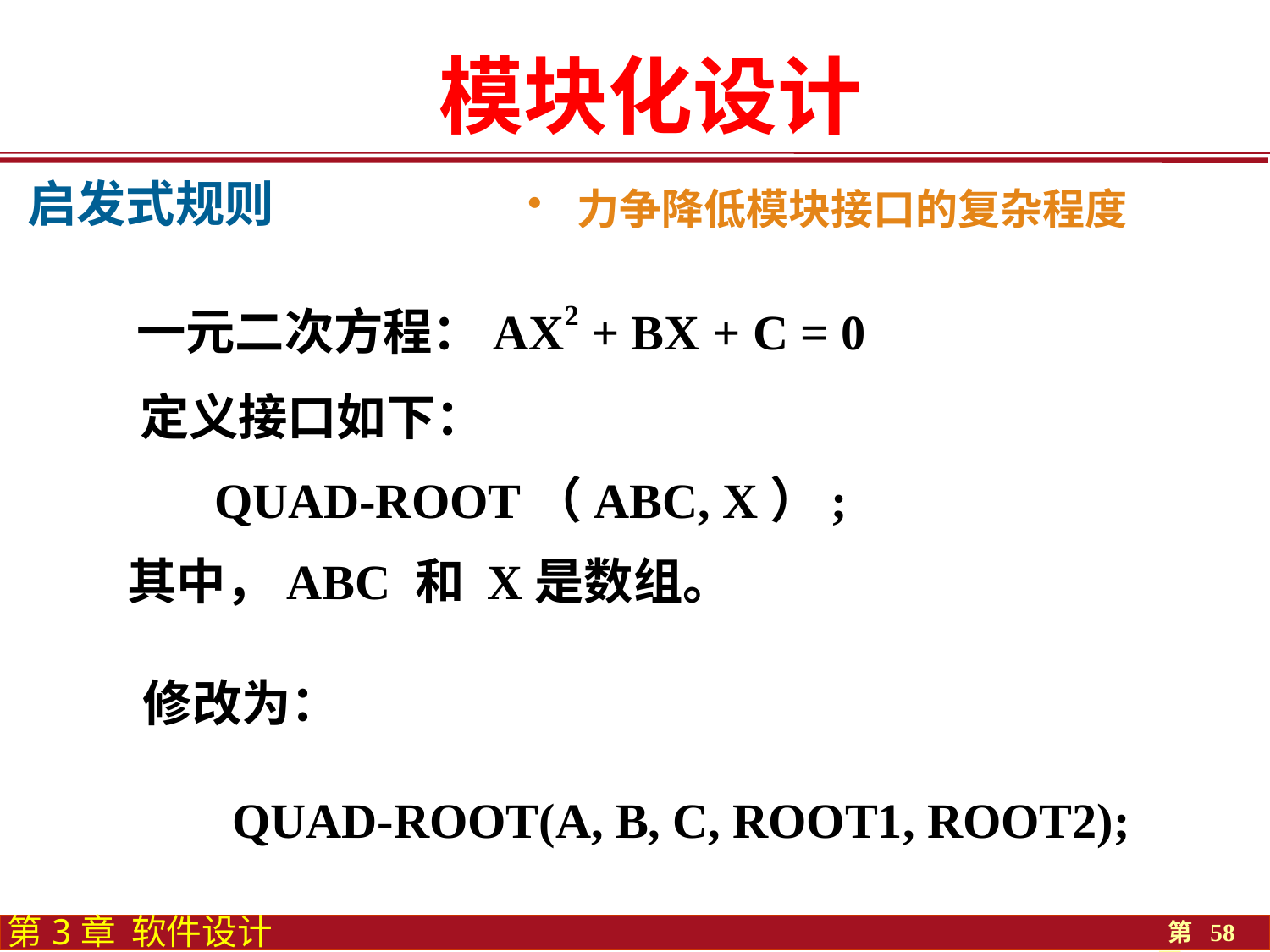

模块化设计
启发式规则
 力争降低模块接口的复杂程度
一元二次方程：AX2 + BX + C = 0
定义接口如下：
QUAD-ROOT（ABC, X）;
其中，ABC 和 X是数组。
修改为：
QUAD-ROOT(A, B, C, ROOT1, ROOT2);